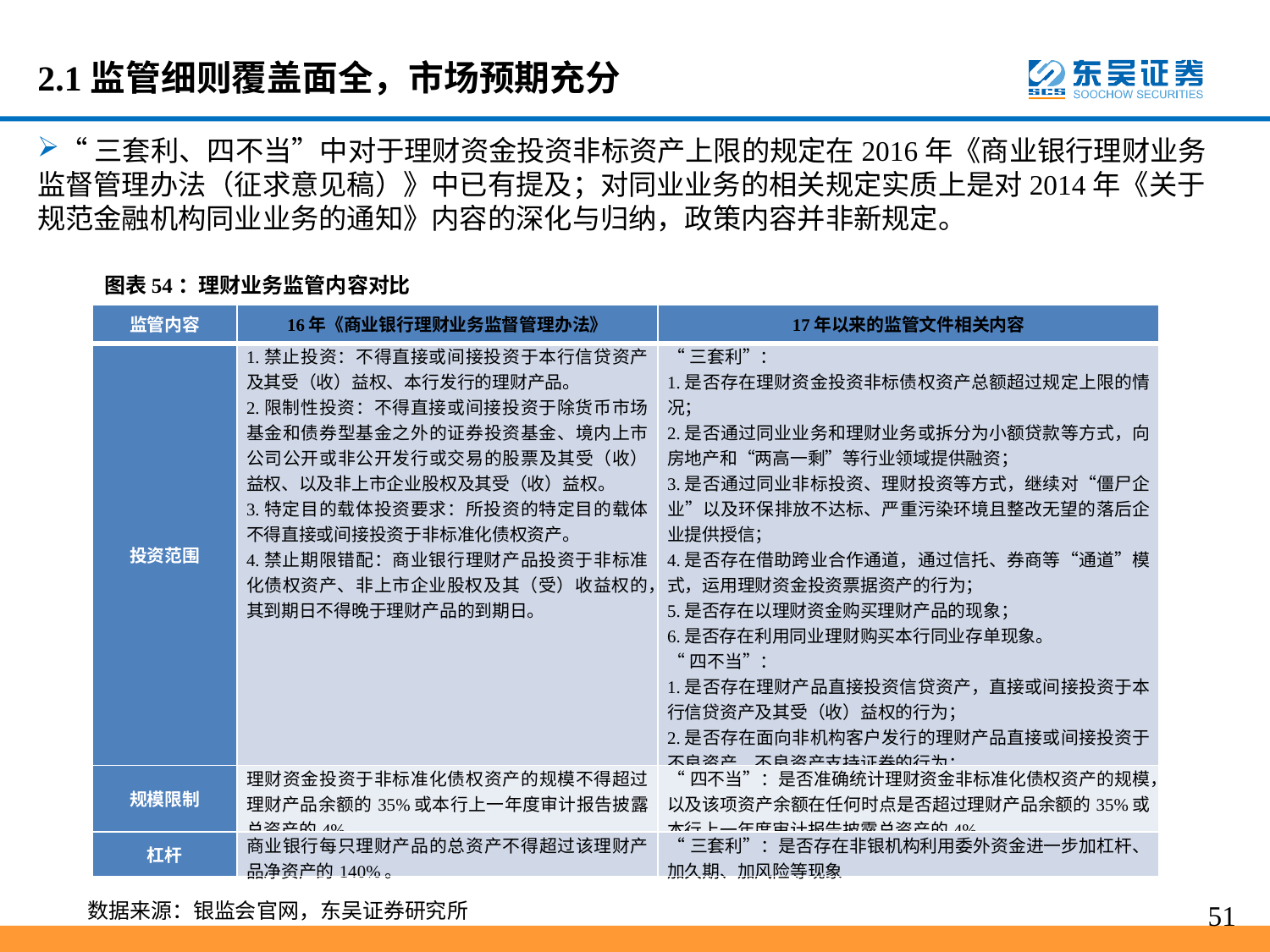

2.1监管细则覆盖面全，市场预期充分

“三套利、四不当”中对于理财资金投资非标资产上限的规定在2016年《商业银行理财业务监督管理办法（征求意见稿）》中已有提及；对同业业务的相关规定实质上是对2014年《关于规范金融机构同业业务的通知》内容的深化与归纳，政策内容并非新规定。
图表54：理财业务监管内容对比
| 监管内容 | 16年《商业银行理财业务监督管理办法》 | 17年以来的监管文件相关内容 |
| --- | --- | --- |
| 投资范围 | 1.禁止投资：不得直接或间接投资于本行信贷资产及其受（收）益权、本行发行的理财产品。 2.限制性投资：不得直接或间接投资于除货币市场基金和债券型基金之外的证券投资基金、境内上市公司公开或非公开发行或交易的股票及其受（收）益权、以及非上市企业股权及其受（收）益权。 3.特定目的载体投资要求：所投资的特定目的载体不得直接或间接投资于非标准化债权资产。 4.禁止期限错配：商业银行理财产品投资于非标准化债权资产、非上市企业股权及其（受）收益权的，其到期日不得晚于理财产品的到期日。 | “三套利”： 1.是否存在理财资金投资非标债权资产总额超过规定上限的情况； 2.是否通过同业业务和理财业务或拆分为小额贷款等方式，向房地产和“两高一剩”等行业领域提供融资； 3.是否通过同业非标投资、理财投资等方式，继续对“僵尸企业”以及环保排放不达标、严重污染环境且整改无望的落后企业提供授信； 4.是否存在借助跨业合作通道，通过信托、券商等“通道”模式，运用理财资金投资票据资产的行为； 5.是否存在以理财资金购买理财产品的现象； 6.是否存在利用同业理财购买本行同业存单现象。 “四不当”： 1.是否存在理财产品直接投资信贷资产，直接或间接投资于本行信贷资产及其受（收）益权的行为； 2.是否存在面向非机构客户发行的理财产品直接或间接投资于不良资产、不良资产支持证券的行为； 3.是否存在面向一般个人客户销售的理财产品投资权益类资产的行为。 |
| 规模限制 | 理财资金投资于非标准化债权资产的规模不得超过理财产品余额的35%或本行上一年度审计报告披露总资产的4% | “四不当”：是否准确统计理财资金非标准化债权资产的规模，以及该项资产余额在任何时点是否超过理财产品余额的35%或本行上一年度审计报告披露总资产的4% |
| 杠杆 | 商业银行每只理财产品的总资产不得超过该理财产品净资产的140%。 | “三套利”：是否存在非银机构利用委外资金进一步加杠杆、加久期、加风险等现象 |
数据来源：银监会官网，东吴证券研究所
51